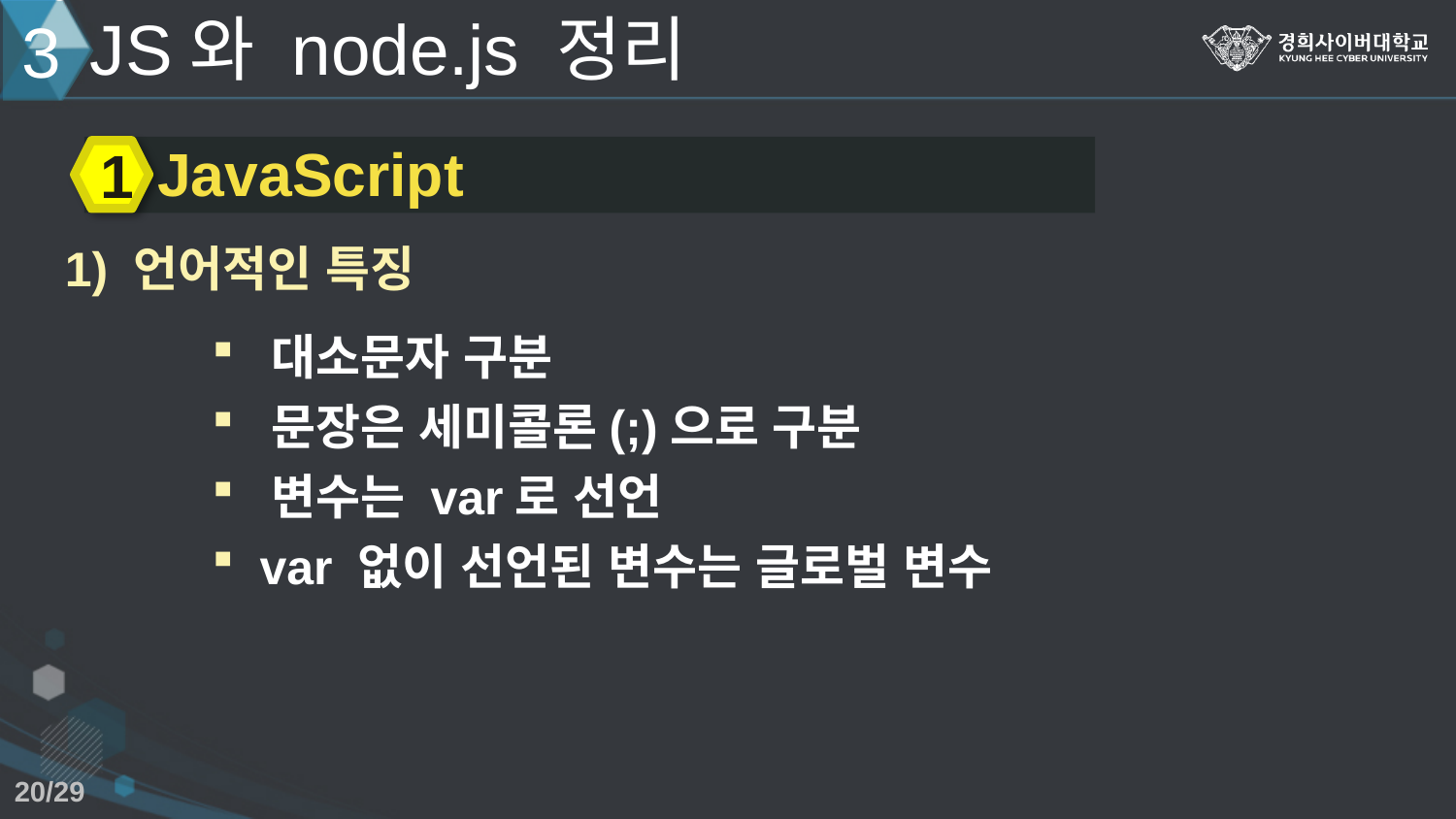

JS와 node.js 정리
3
JavaScript

1
1) 언어적인 특징
 대소문자 구분
 문장은 세미콜론(;)으로 구분
 변수는 var로 선언
 var 없이 선언된 변수는 글로벌 변수